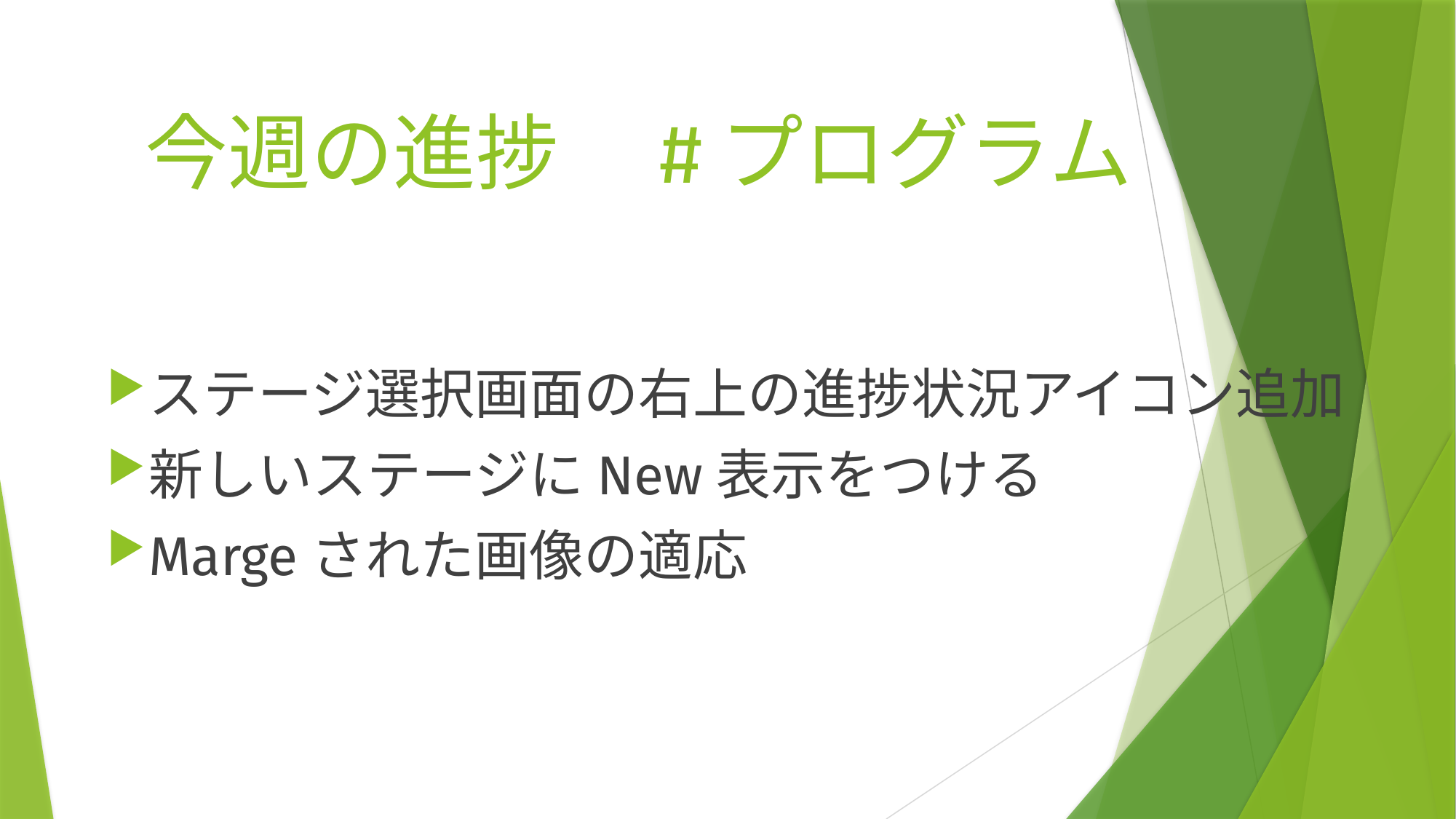

# 今週の進捗　#プログラム
ステージ選択画面の右上の進捗状況アイコン追加
新しいステージにNew表示をつける
Margeされた画像の適応